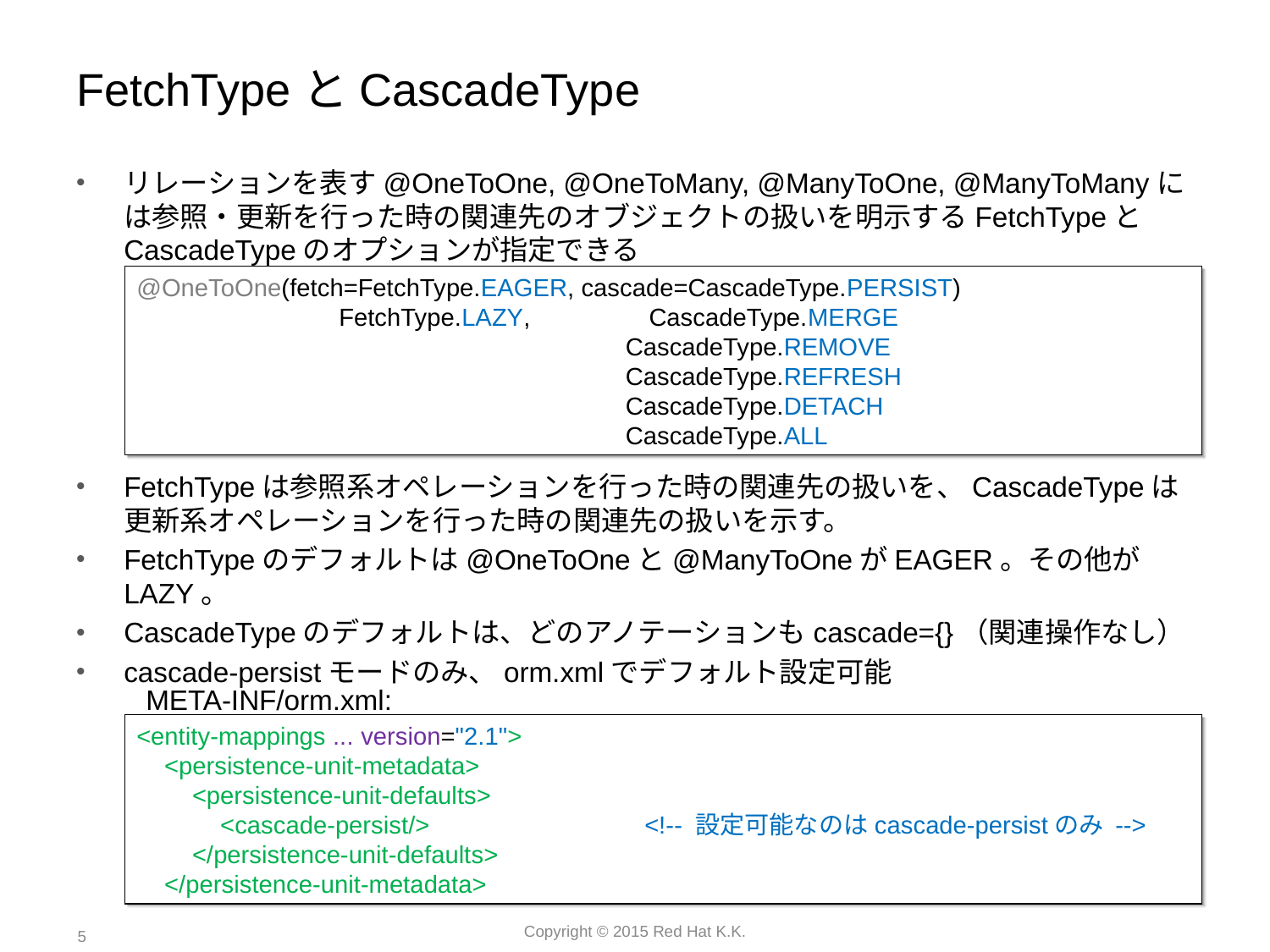

# FetchTypeとCascadeType
リレーションを表す@OneToOne, @OneToMany, @ManyToOne, @ManyToManyには参照・更新を行った時の関連先のオブジェクトの扱いを明示するFetchTypeとCascadeTypeのオプションが指定できる

FetchTypeは参照系オペレーションを行った時の関連先の扱いを、CascadeTypeは更新系オペレーションを行った時の関連先の扱いを示す。
FetchTypeのデフォルトは@OneToOneと@ManyToOneがEAGER。その他がLAZY。
CascadeTypeのデフォルトは、どのアノテーションもcascade={}（関連操作なし）
cascade-persistモードのみ、orm.xmlでデフォルト設定可能
@OneToOne(fetch=FetchType.EAGER, cascade=CascadeType.PERSIST)
                             FetchType.LAZY,                 CascadeType.MERGE
                                                                      CascadeType.REMOVE
                                                                      CascadeType.REFRESH
                                                                      CascadeType.DETACH
                                                                      CascadeType.ALL
META-INF/orm.xml:
<entity-mappings ... version="2.1">
    <persistence-unit-metadata>
        <persistence-unit-defaults>
            <cascade-persist/>		<!-- 設定可能なのはcascade-persistのみ -->
        </persistence-unit-defaults>
    </persistence-unit-metadata>
5
Copyright © 2015 Red Hat K.K.